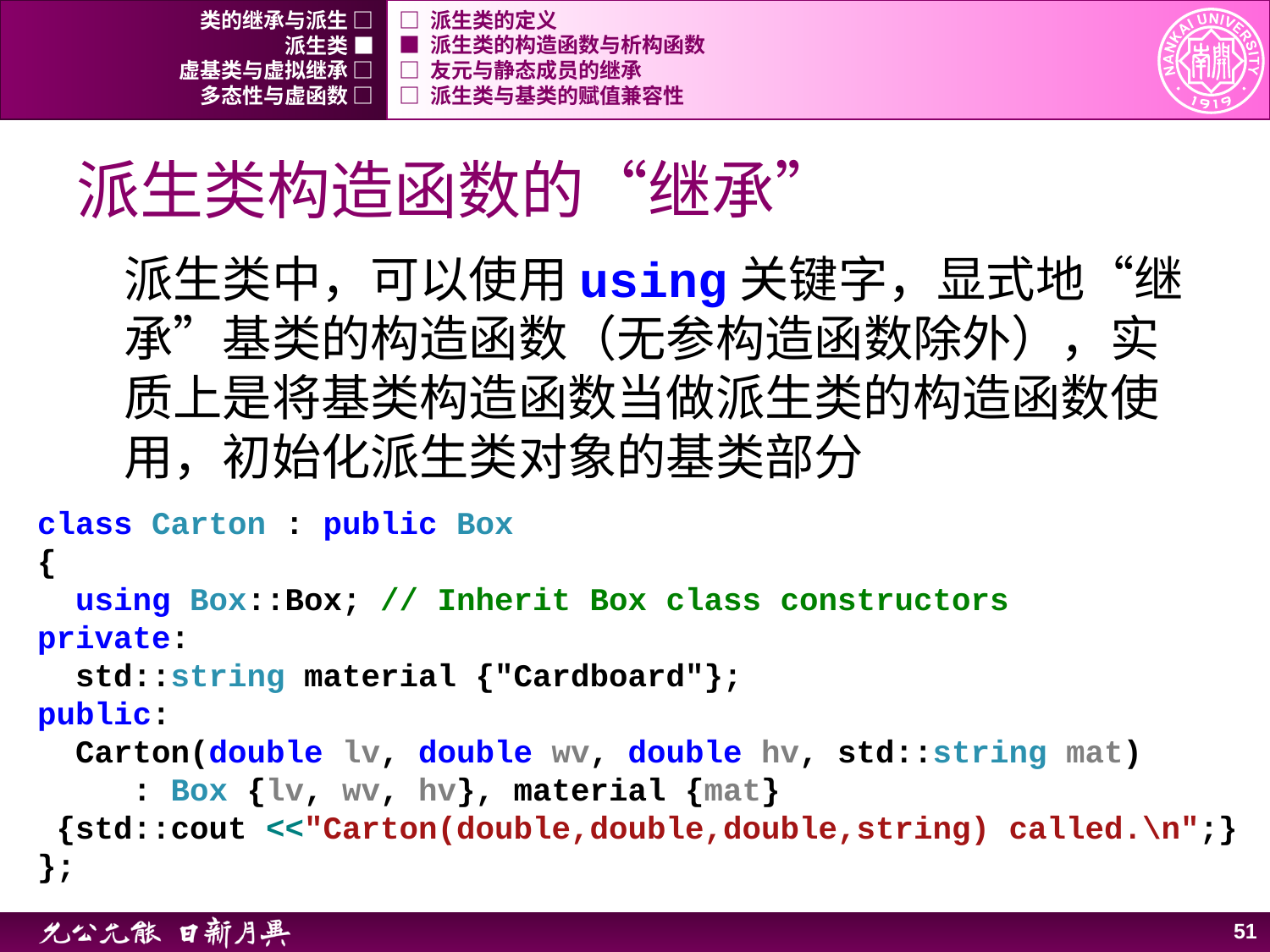

类的继承与派生 □
□ 派生类的定义
派生类 ■
■ 派生类的构造函数与析构函数
虚基类与虚拟继承 □
□ 友元与静态成员的继承
多态性与虚函数 □
□ 派生类与基类的赋值兼容性
# 派生类构造函数的“继承”
派生类中，可以使用using关键字，显式地“继承”基类的构造函数（无参构造函数除外），实质上是将基类构造函数当做派生类的构造函数使用，初始化派生类对象的基类部分
class Carton : public Box
{
  using Box::Box; // Inherit Box class constructors
private:
  std::string material {"Cardboard"};
public:
  Carton(double lv, double wv, double hv, std::string mat)
     : Box {lv, wv, hv}, material {mat}
 {std::cout <<"Carton(double,double,double,string) called.\n";}
};
51